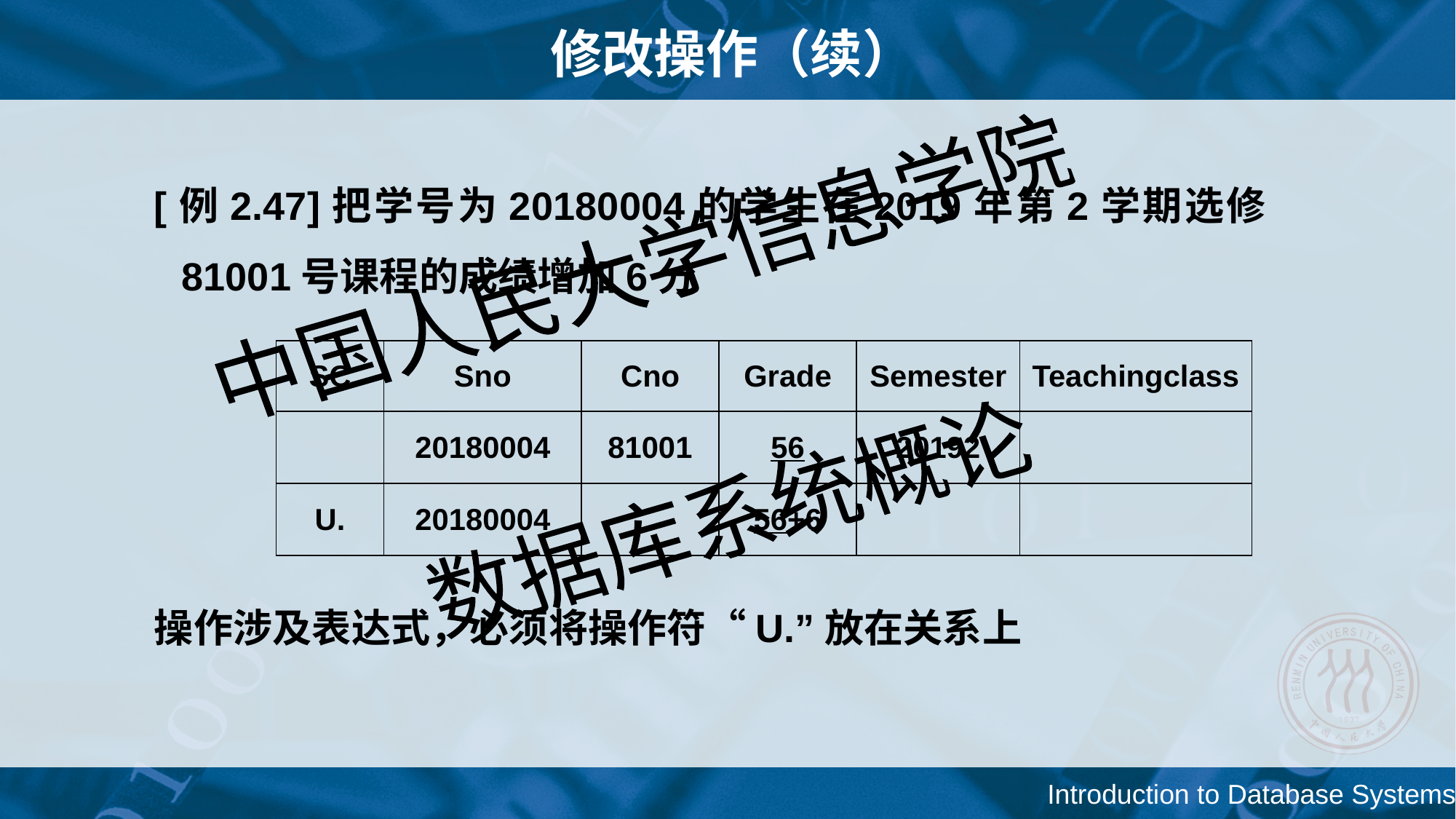

# 修改操作（续）
[例2.47]把学号为20180004的学生在2019年第2学期选修81001号课程的成绩增加6分

操作涉及表达式，必须将操作符“U.”放在关系上

| SC | Sno | Cno | Grade | Semester | Teachingclass |
| --- | --- | --- | --- | --- | --- |
|  | 20180004 | 81001 | 56 | 20192 |  |
| U. | 20180004 |  | 56+6 |  |  |